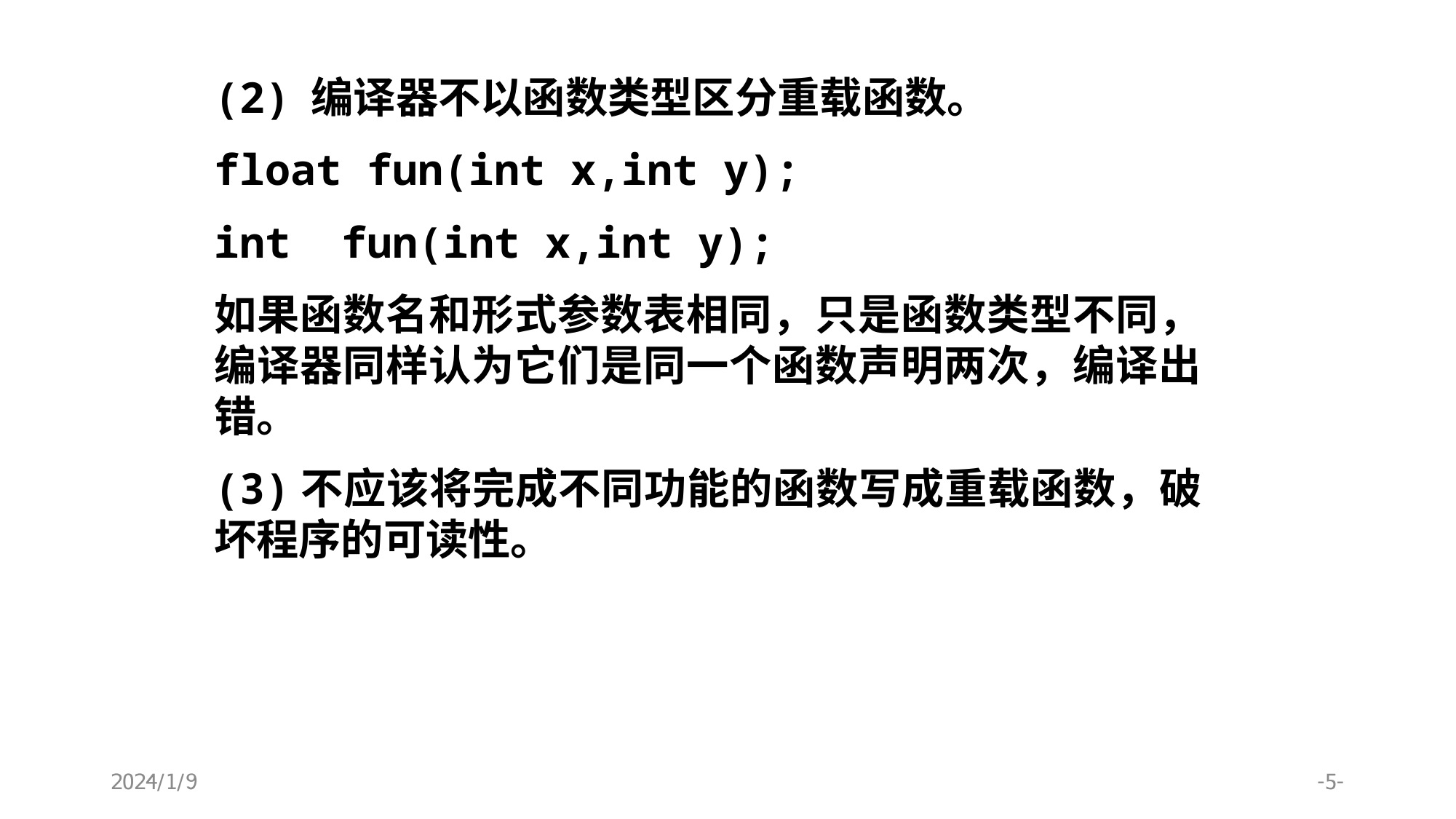

(2) 编译器不以函数类型区分重载函数。
float fun(int x,int y);
int  fun(int x,int y);
如果函数名和形式参数表相同，只是函数类型不同，编译器同样认为它们是同一个函数声明两次，编译出错。
(3)不应该将完成不同功能的函数写成重载函数，破坏程序的可读性。
2024/1/9
-5-